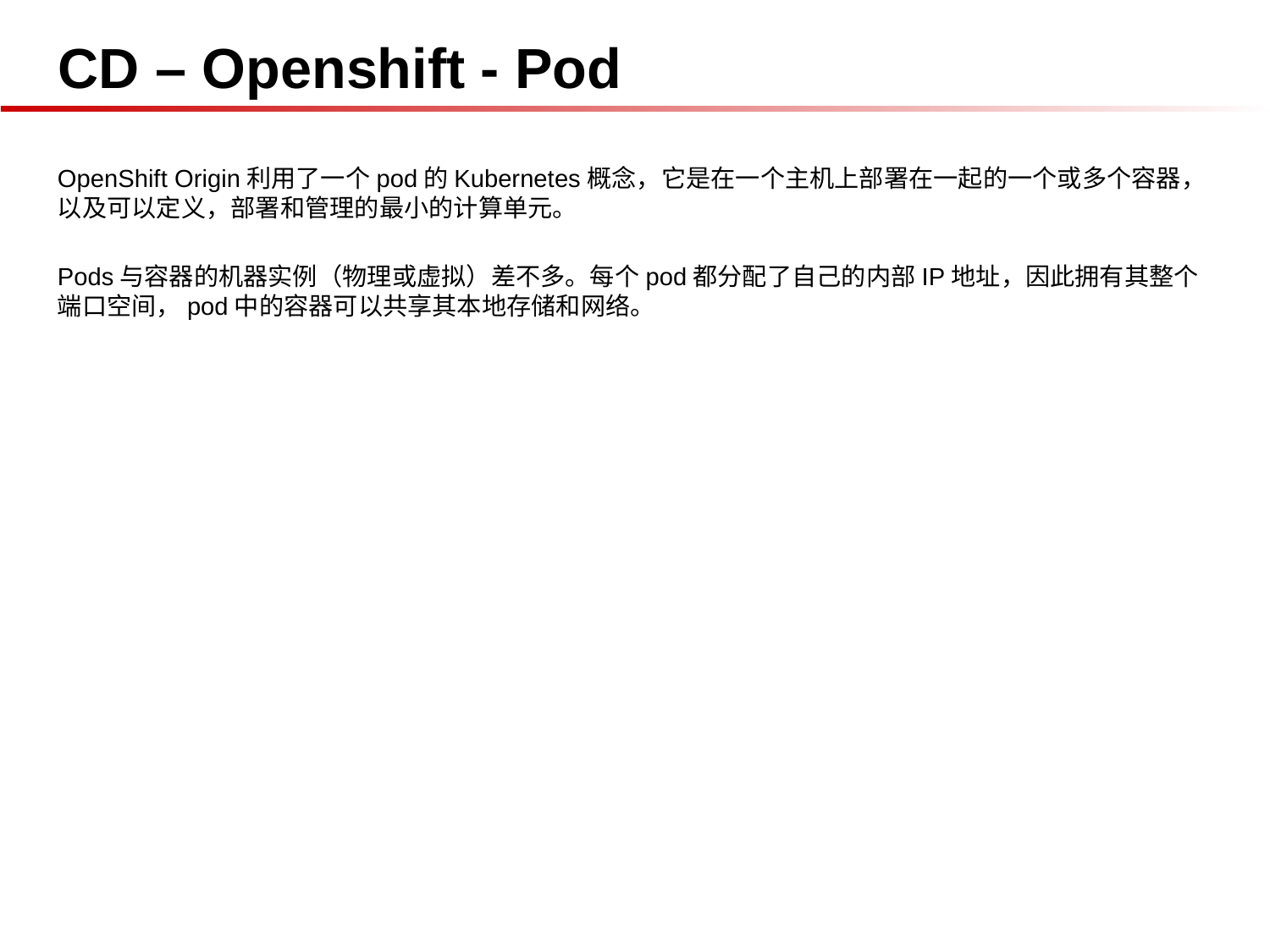

# CD – Openshift - Pod
OpenShift Origin利用了一个pod的Kubernetes概念，它是在一个主机上部署在一起的一个或多个容器，以及可以定义，部署和管理的最小的计算单元。

Pods与容器的机器实例（物理或虚拟）差不多。每个pod都分配了自己的内部IP地址，因此拥有其整个端口空间，pod中的容器可以共享其本地存储和网络。